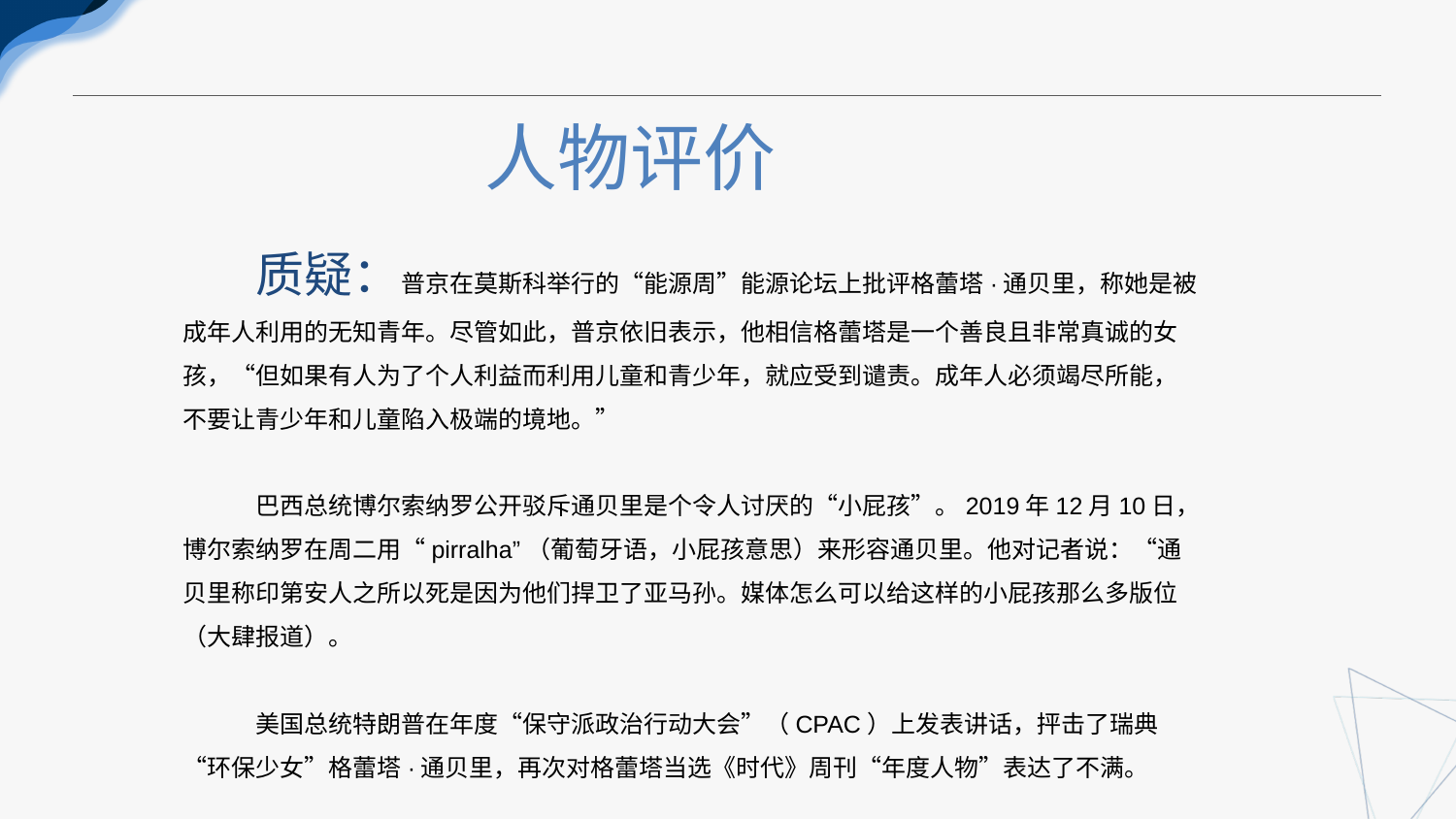

人物评价
质疑：普京在莫斯科举行的“能源周”能源论坛上批评格蕾塔·通贝里，称她是被成年人利用的无知青年。尽管如此，普京依旧表示，他相信格蕾塔是一个善良且非常真诚的女孩，“但如果有人为了个人利益而利用儿童和青少年，就应受到谴责。成年人必须竭尽所能，不要让青少年和儿童陷入极端的境地。”

巴西总统博尔索纳罗公开驳斥通贝里是个令人讨厌的“小屁孩”。2019年12月10日，博尔索纳罗在周二用“pirralha”（葡萄牙语，小屁孩意思）来形容通贝里。他对记者说：“通贝里称印第安人之所以死是因为他们捍卫了亚马孙。媒体怎么可以给这样的小屁孩那么多版位（大肆报道）。

美国总统特朗普在年度“保守派政治行动大会”（CPAC）上发表讲话，抨击了瑞典“环保少女”格蕾塔·通贝里，再次对格蕾塔当选《时代》周刊“年度人物”表达了不满。